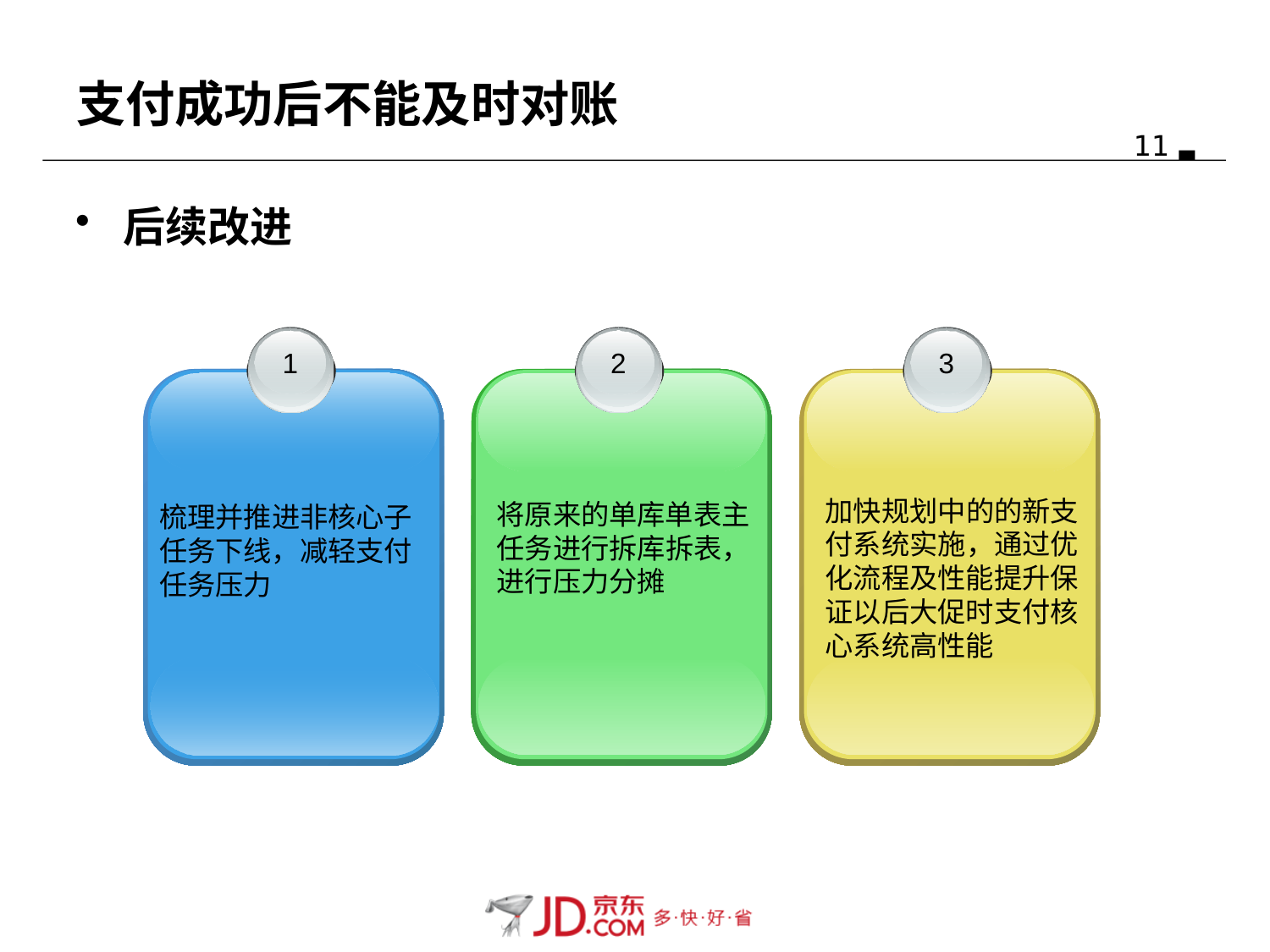

# 支付成功后不能及时对账
后续改进

1

虚拟资金消息化方案

完成所有虚拟资金消息上线后，方案不可行又不得不回滚
虚拟资金消息化方案

完成所有虚拟资金消息上线后，方案不可行又不得不回滚
虚拟资金消息化方案

完成所有虚拟资金消息上线后，方案不可行又不得不回滚
梳理并推进非核心子任务下线，减轻支付任务压力

2

3

加快规划中的的新支付系统实施，通过优化流程及性能提升保证以后大促时支付核心系统高性能
将原来的单库单表主任务进行拆库拆表，进行压力分摊